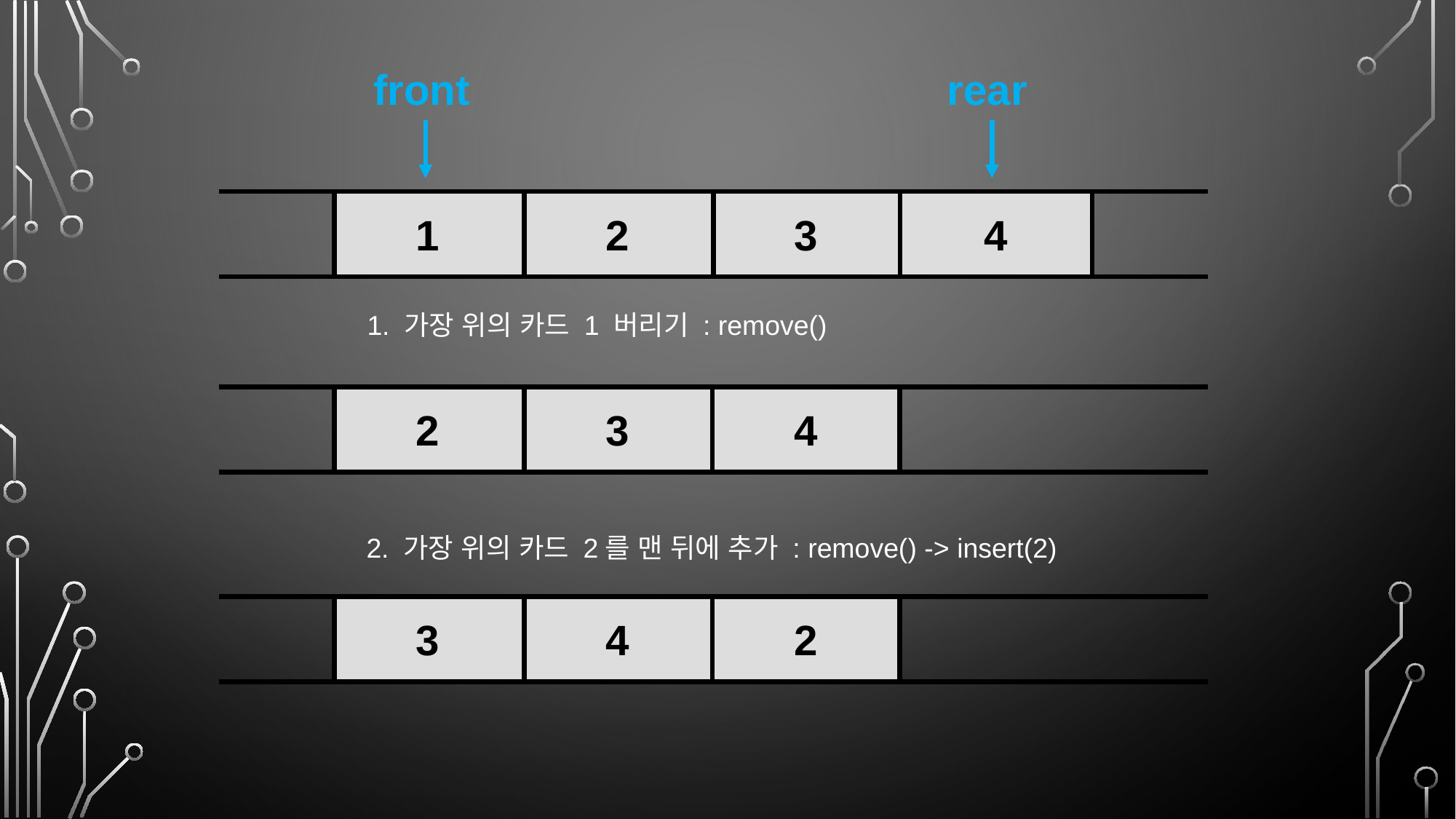

rear
front

1
2
3
4
1. 가장 위의 카드 1 버리기 : remove()

2
3
4
2. 가장 위의 카드 2를 맨 뒤에 추가 : remove() -> insert(2)

3
4
2